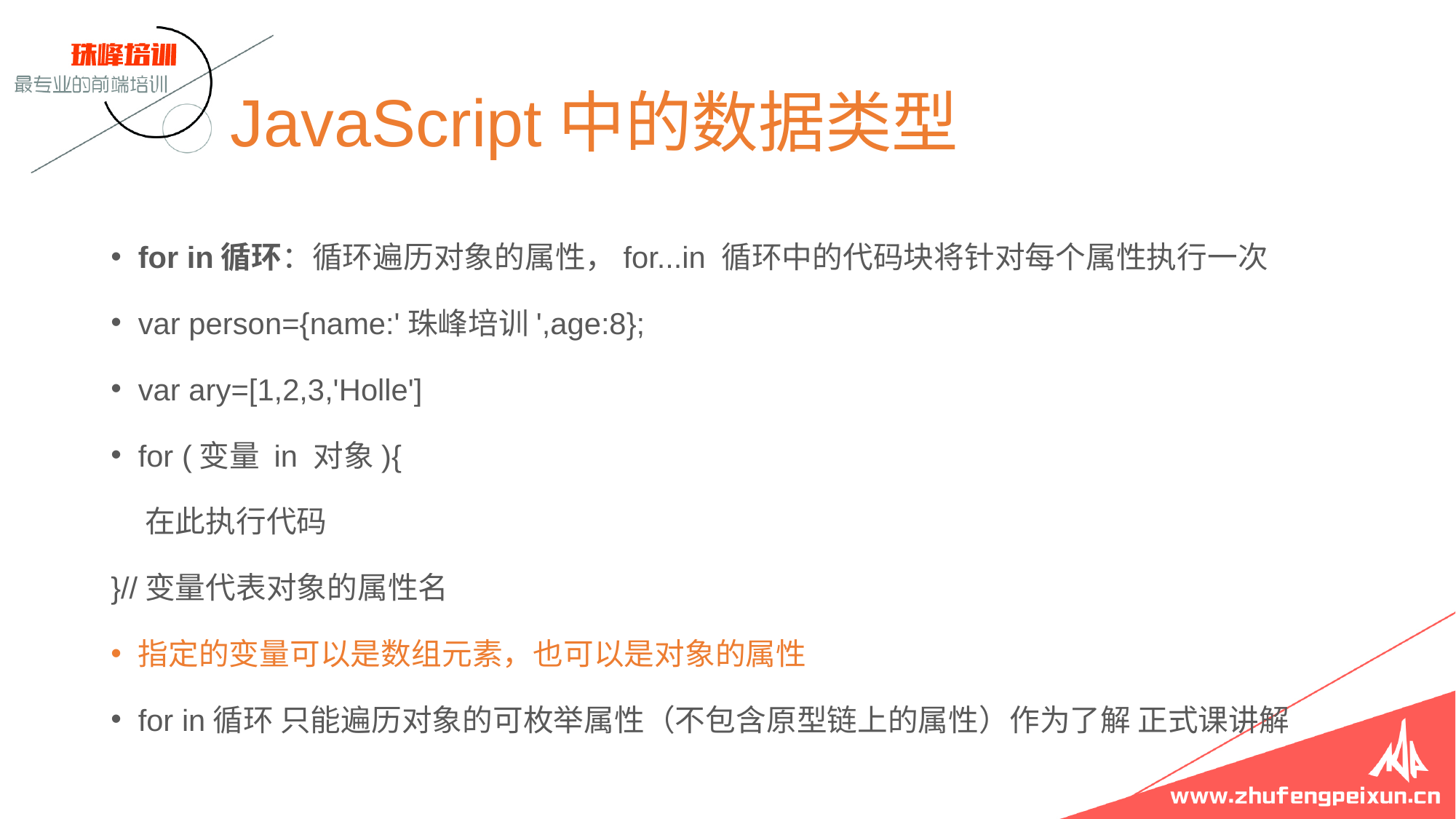

# JavaScript中的数据类型
for in循环：循环遍历对象的属性，for...in 循环中的代码块将针对每个属性执行一次
var person={name:'珠峰培训',age:8};
var ary=[1,2,3,'Holle']
for (变量 in 对象){
    在此执行代码
}//变量代表对象的属性名
指定的变量可以是数组元素，也可以是对象的属性
for in循环 只能遍历对象的可枚举属性（不包含原型链上的属性）作为了解 正式课讲解